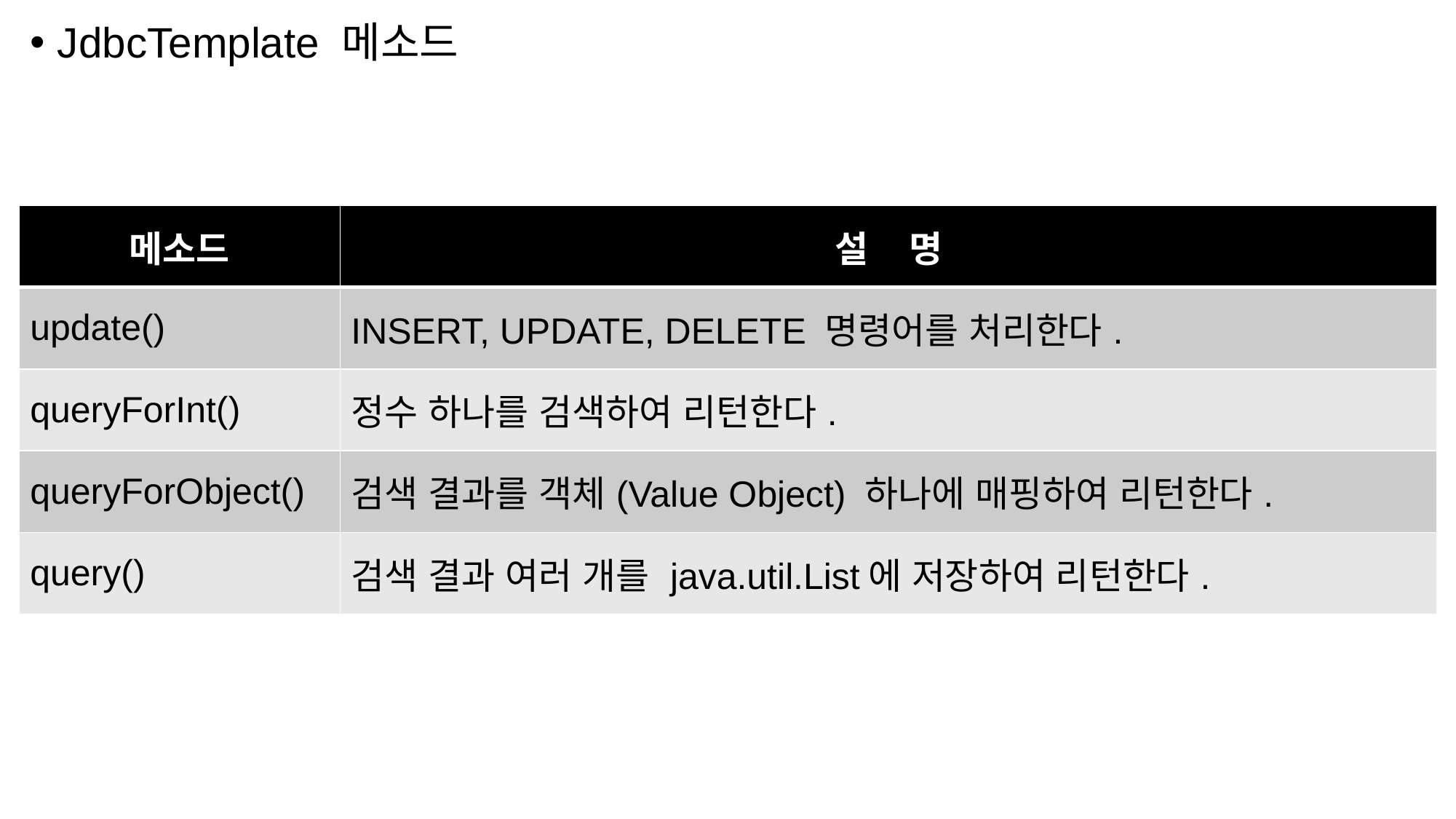

JdbcTemplate 메소드
| 메소드 | 설 명 |
| --- | --- |
| update() | INSERT, UPDATE, DELETE 명령어를 처리한다. |
| queryForInt() | 정수 하나를 검색하여 리턴한다. |
| queryForObject() | 검색 결과를 객체(Value Object) 하나에 매핑하여 리턴한다. |
| query() | 검색 결과 여러 개를 java.util.List에 저장하여 리턴한다. |